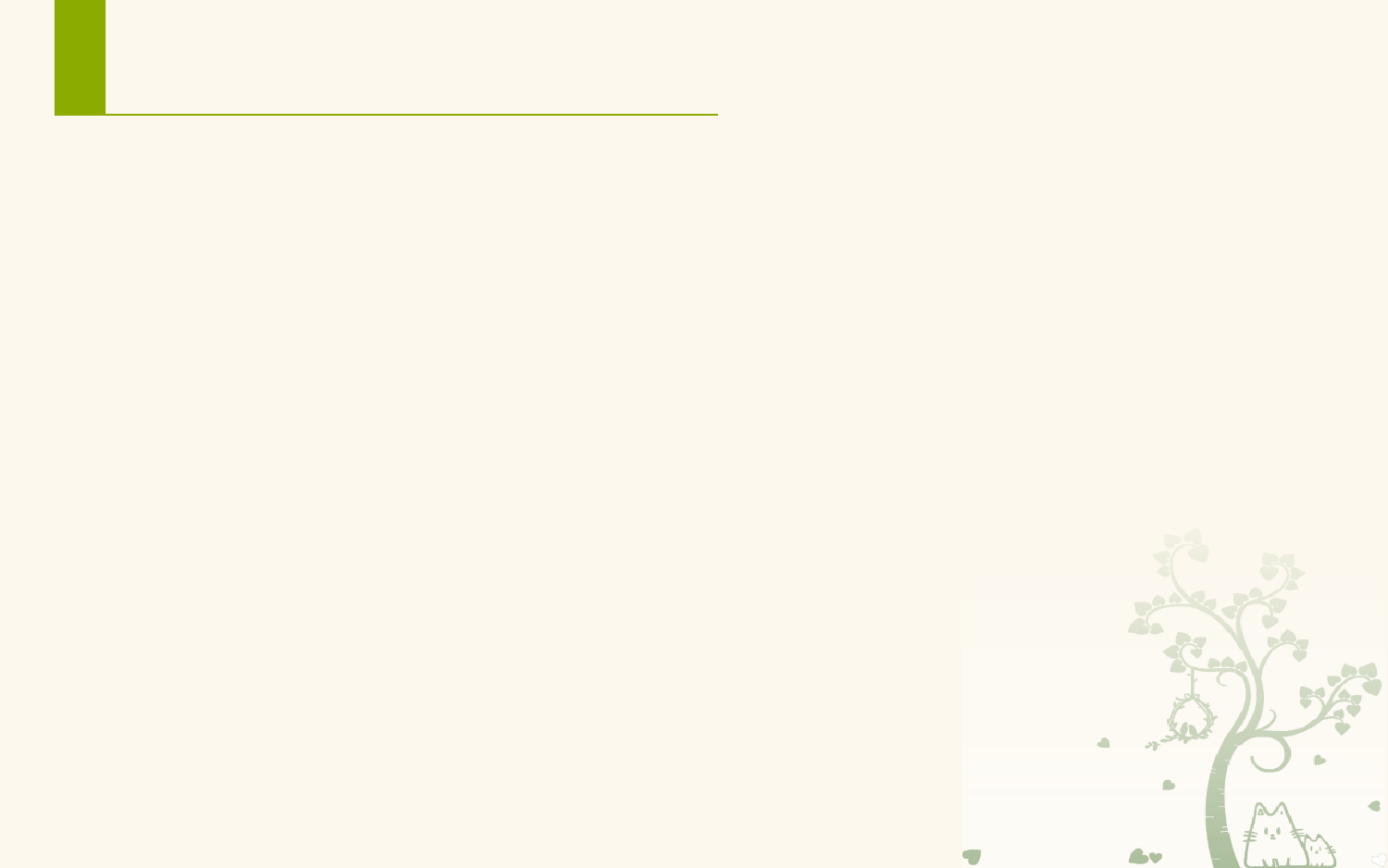

# 3.4 常用布局
在Android开发当中，界面的设计是通过布局文件实现的，布局文件采用XML的格式， 可以在布局文件中设置控件的大小、间距、排列及对齐方式等。
创建应用时，每个应用程序默认会创建一个activity_main.xml布局文件，它是应用启动的界面。
新创建的布局文件可以通过在xml文件中添加组件，也可以通过在图形用户界面上进行直接的拖拉操作，然后再次通过代码进行调整，这种方式减少了用户的代码编写量。